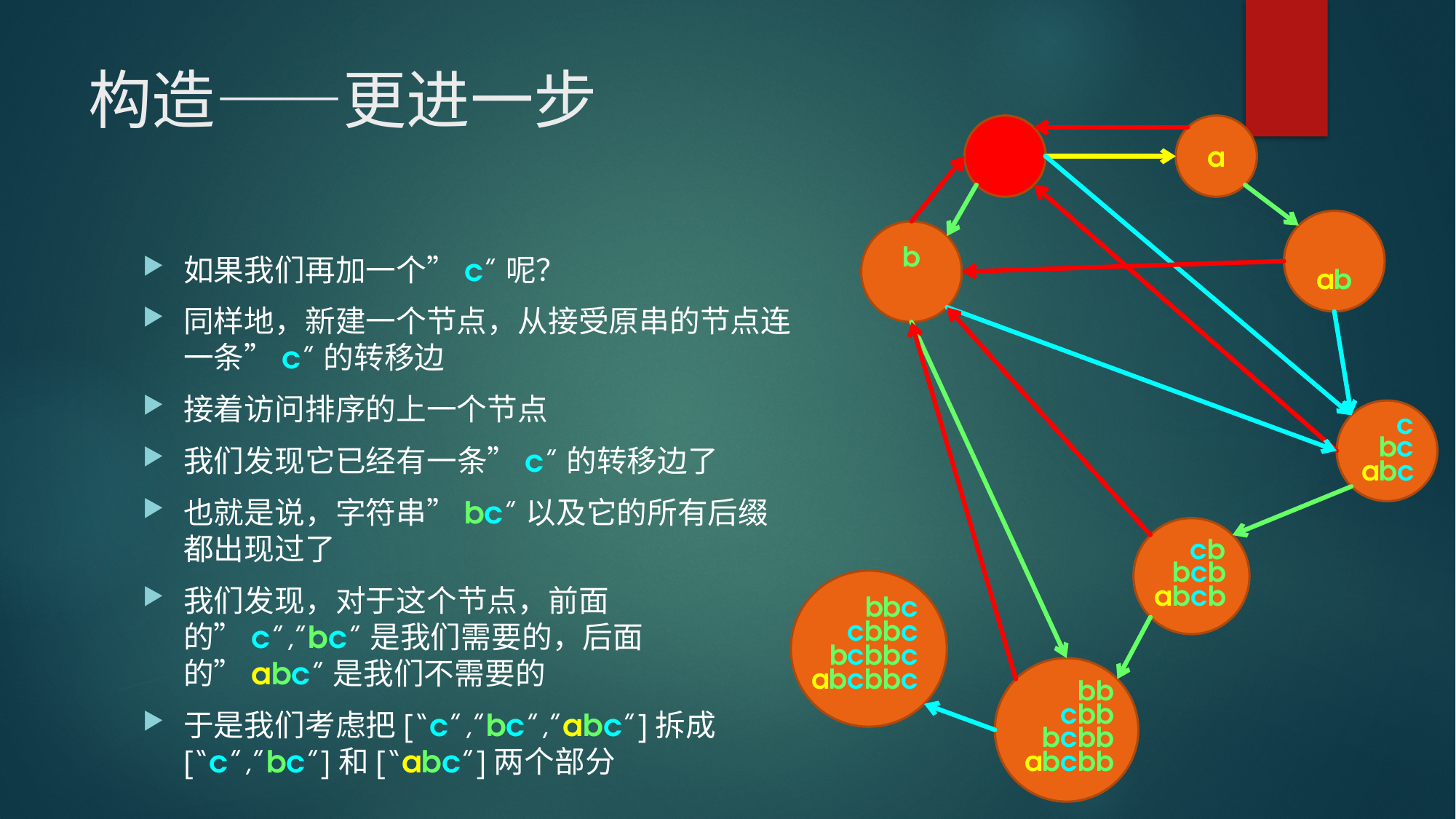

# 构造——更进一步

a

b
如果我们再加一个”c”呢？
同样地，新建一个节点，从接受原串的节点连一条”c”的转移边
接着访问排序的上一个节点
我们发现它已经有一条”c”的转移边了
也就是说，字符串”bc”以及它的所有后缀都出现过了
我们发现，对于这个节点，前面的”c”,”bc”是我们需要的，后面的”abc”是我们不需要的
于是我们考虑把[“c”,”bc”,”abc”]拆成[“c”,”bc”]和[“abc”]两个部分

ab

c
bc
abc

cb
bcb

abcb
bbc
cbbc
bcbbc
abcbbc

bb
cbb
bcbb
abcbb